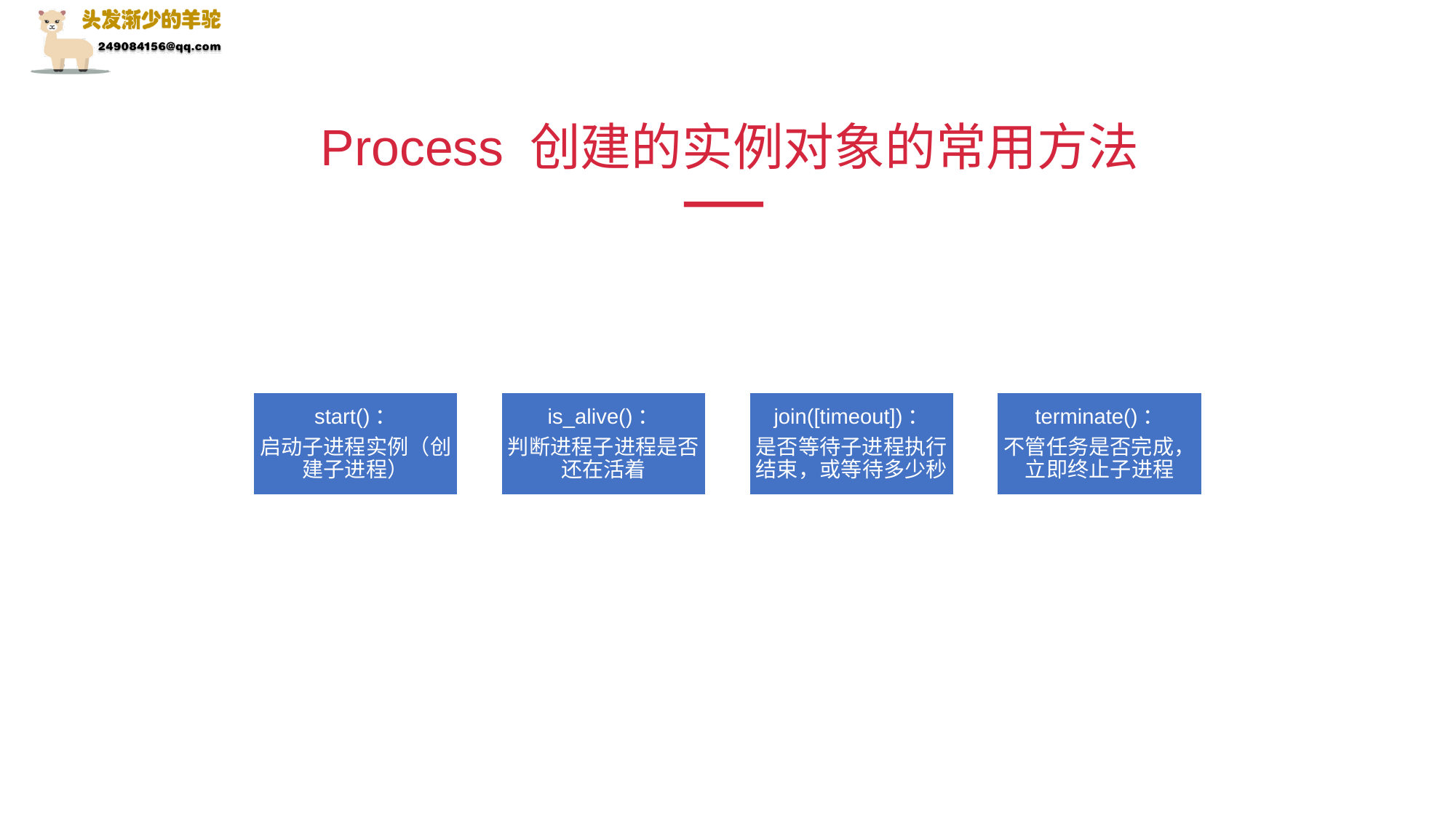

# Process 创建的实例对象的常用方法

start()：
启动子进程实例（创建子进程）
is_alive()：
判断进程子进程是否还在活着
join([timeout])：
是否等待子进程执行结束，或等待多少秒
terminate()：
不管任务是否完成，立即终止子进程